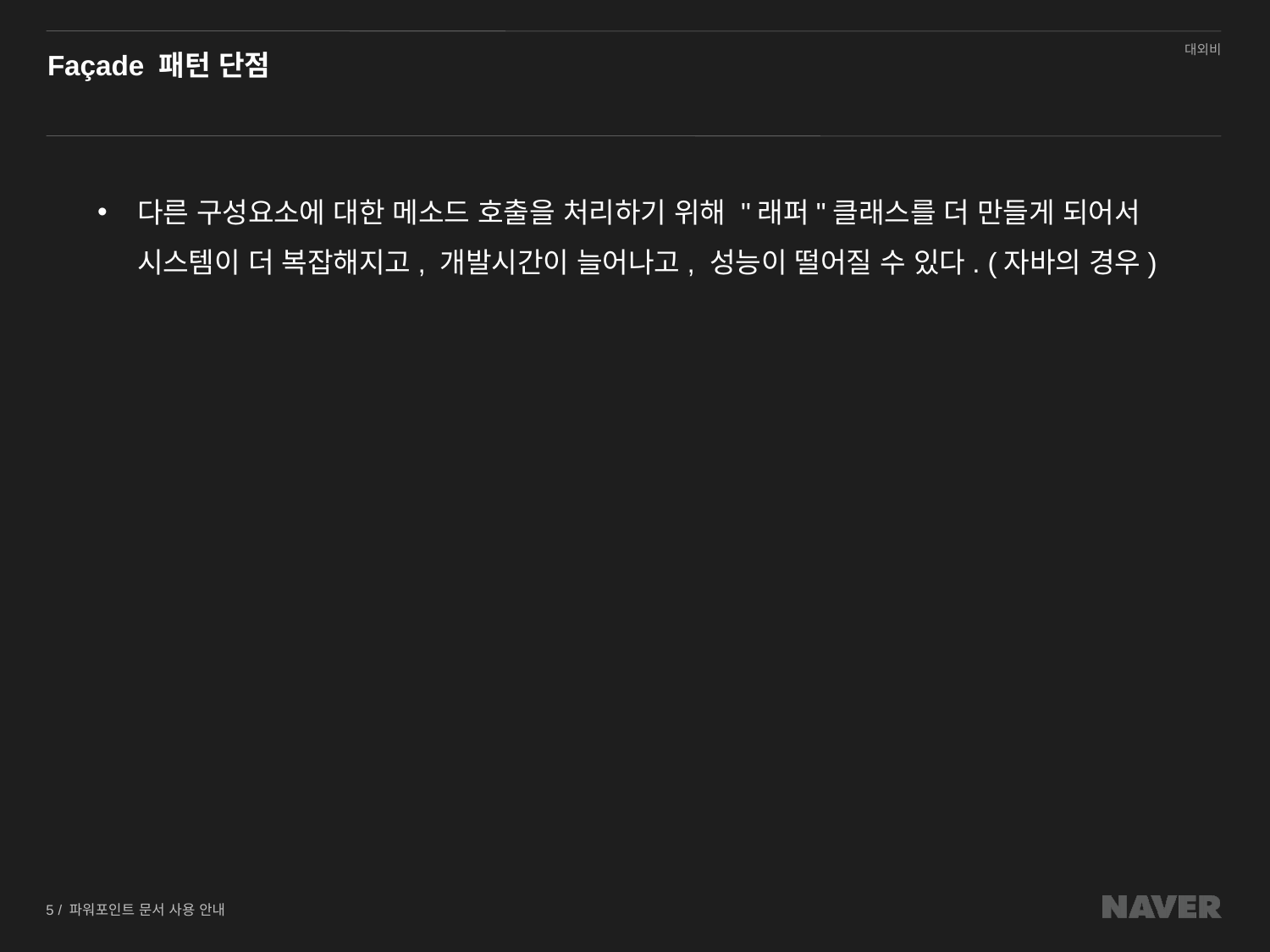

# Façade 패턴 단점
다른 구성요소에 대한 메소드 호출을 처리하기 위해 "래퍼"클래스를 더 만들게 되어서 시스템이 더 복잡해지고, 개발시간이 늘어나고, 성능이 떨어질 수 있다. (자바의 경우)